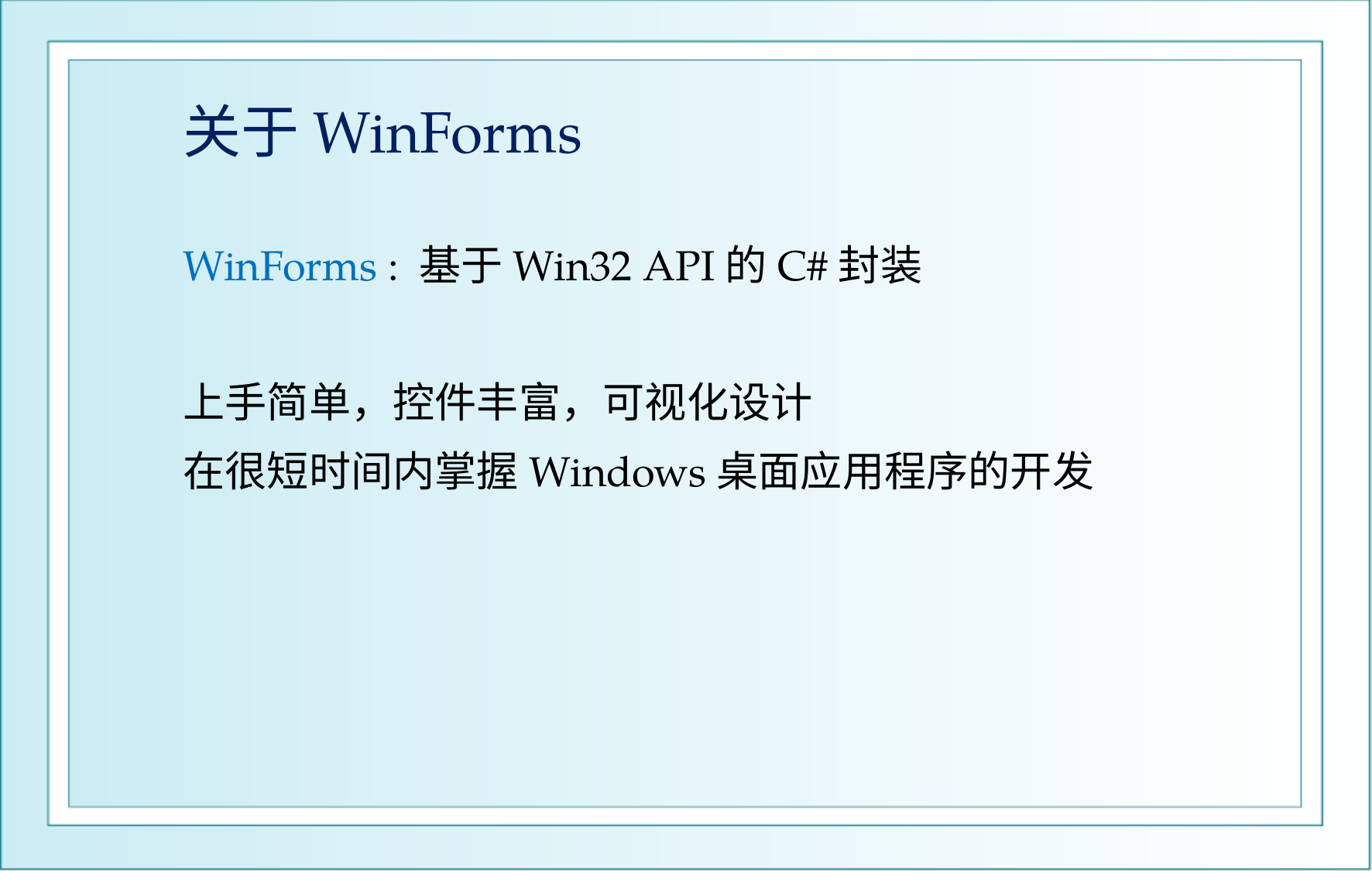

# 关于WinForms
WinForms : 基于Win32 API的C#封装

上手简单，控件丰富，可视化设计
在很短时间内掌握Windows桌面应用程序的开发